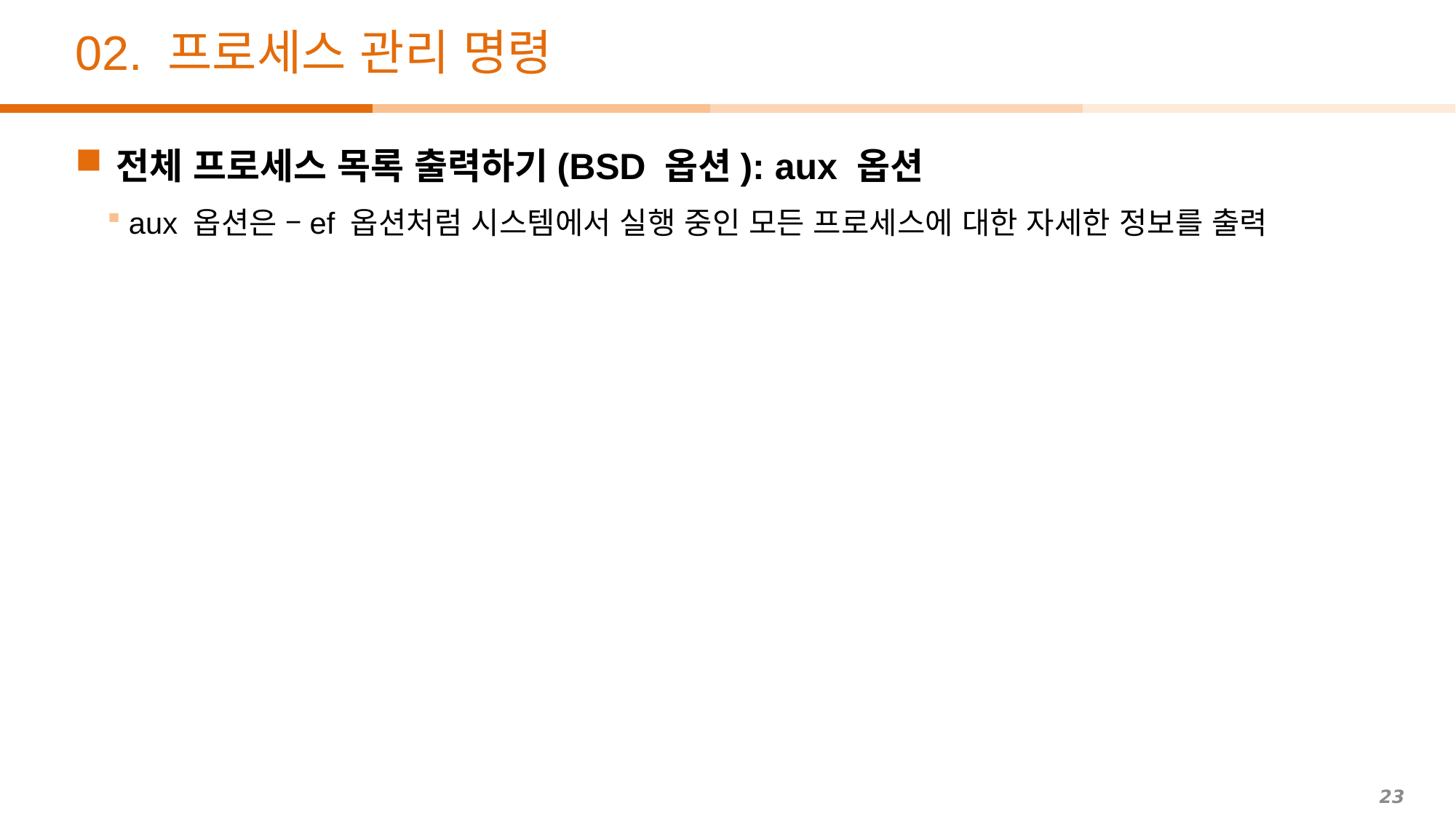

# 02. 프로세스 관리 명령
전체 프로세스 목록 출력하기(BSD 옵션): aux 옵션
aux 옵션은 –ef 옵션처럼 시스템에서 실행 중인 모든 프로세스에 대한 자세한 정보를 출력